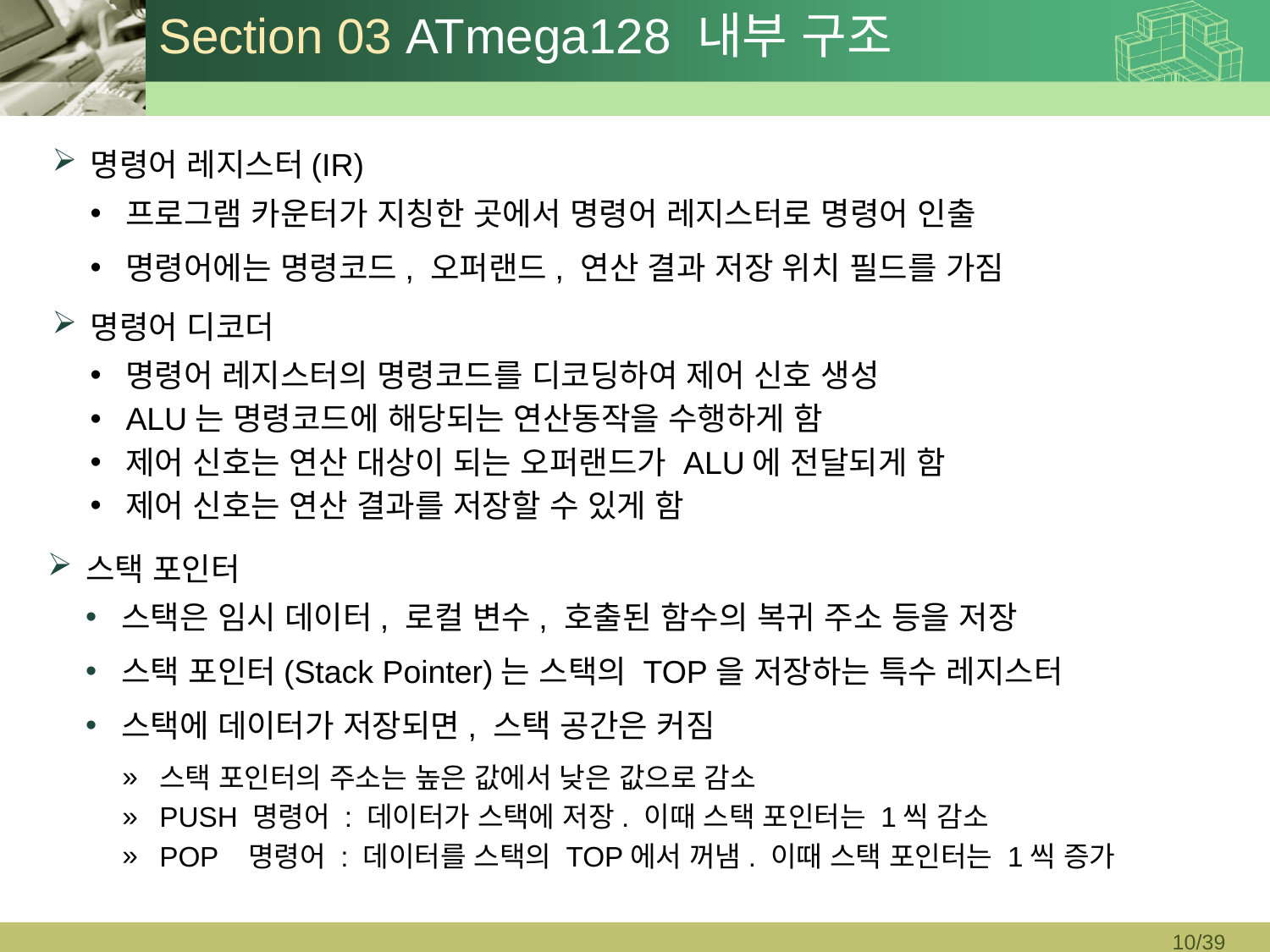

# Section 03 ATmega128 내부 구조
명령어 레지스터(IR)
프로그램 카운터가 지칭한 곳에서 명령어 레지스터로 명령어 인출
명령어에는 명령코드, 오퍼랜드, 연산 결과 저장 위치 필드를 가짐
명령어 디코더
명령어 레지스터의 명령코드를 디코딩하여 제어 신호 생성
ALU는 명령코드에 해당되는 연산동작을 수행하게 함
제어 신호는 연산 대상이 되는 오퍼랜드가 ALU에 전달되게 함
제어 신호는 연산 결과를 저장할 수 있게 함

스택 포인터
스택은 임시 데이터, 로컬 변수, 호출된 함수의 복귀 주소 등을 저장
스택 포인터(Stack Pointer)는 스택의 TOP을 저장하는 특수 레지스터
스택에 데이터가 저장되면, 스택 공간은 커짐
스택 포인터의 주소는 높은 값에서 낮은 값으로 감소
PUSH 명령어 : 데이터가 스택에 저장. 이때 스택 포인터는 1씩 감소
POP   명령어 : 데이터를 스택의 TOP에서 꺼냄. 이때 스택 포인터는 1씩 증가